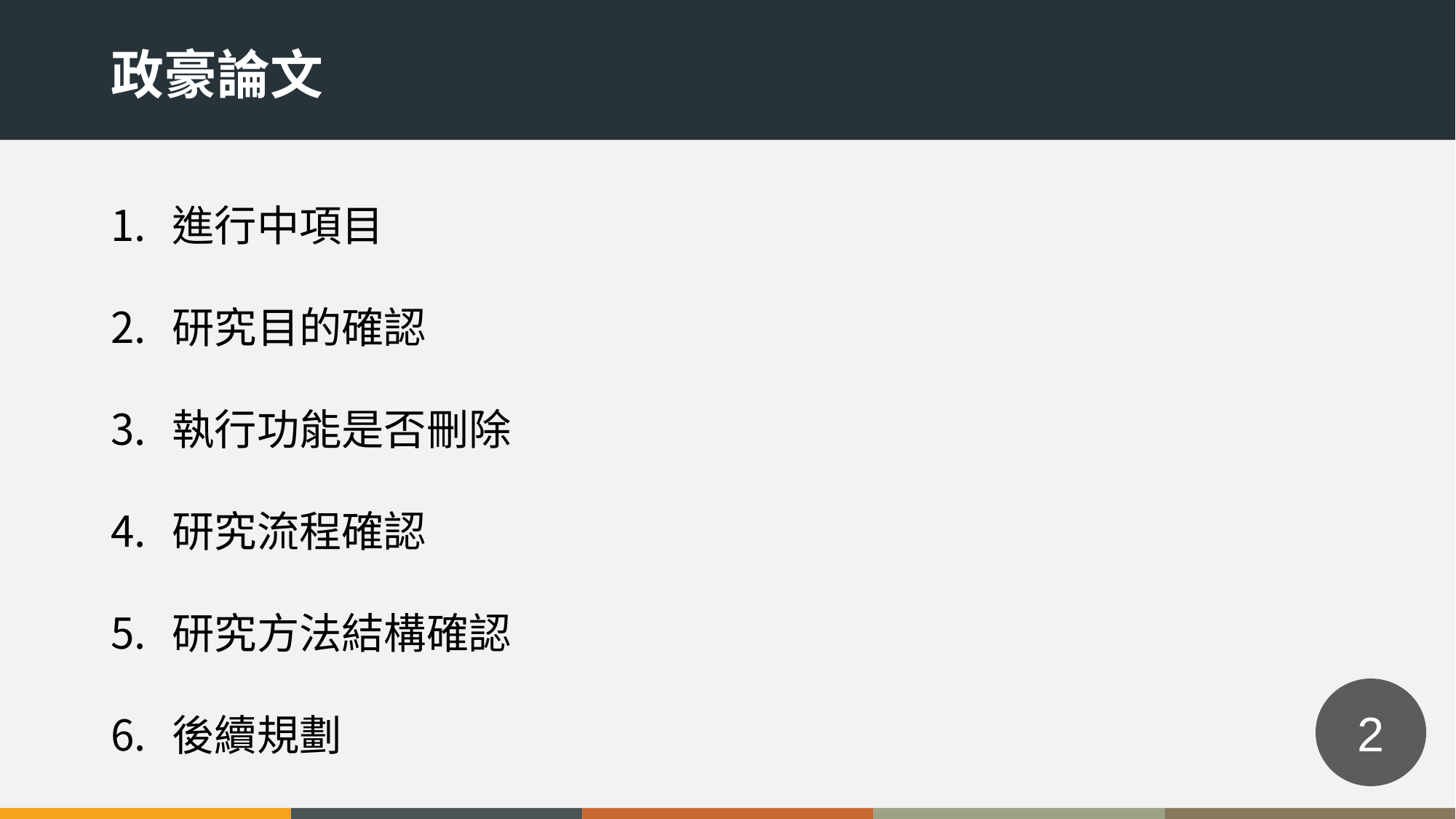

政豪論文
進行中項目
研究目的確認
執行功能是否刪除
研究流程確認
研究方法結構確認
後續規劃

2